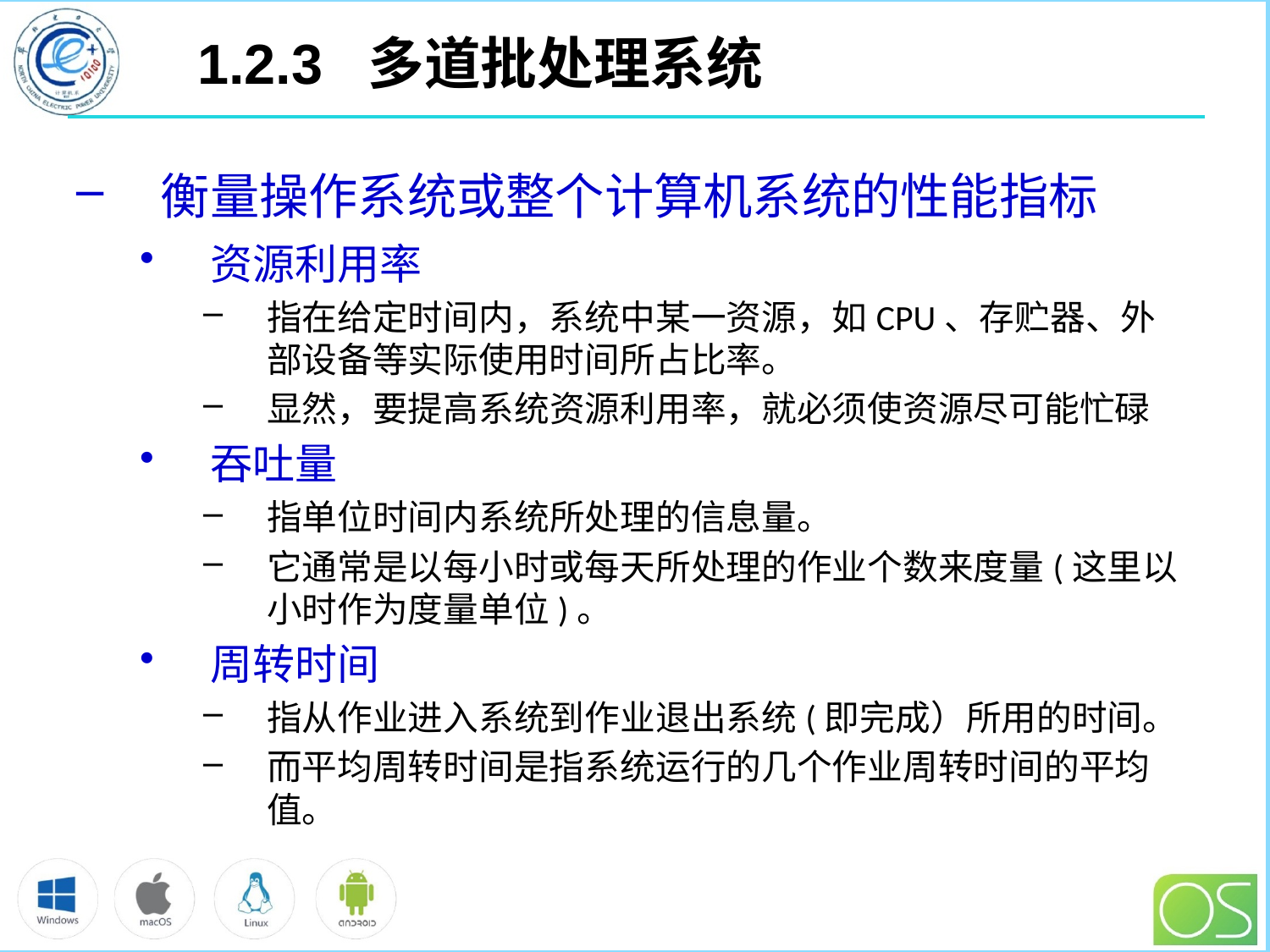

# 1.2.3  多道批处理系统
衡量操作系统或整个计算机系统的性能指标
资源利用率
指在给定时间内，系统中某一资源，如CPU、存贮器、外部设备等实际使用时间所占比率。
显然，要提高系统资源利用率，就必须使资源尽可能忙碌
吞吐量
指单位时间内系统所处理的信息量。
它通常是以每小时或每天所处理的作业个数来度量(这里以小时作为度量单位)。
周转时间
指从作业进入系统到作业退出系统(即完成）所用的时间。
而平均周转时间是指系统运行的几个作业周转时间的平均值。